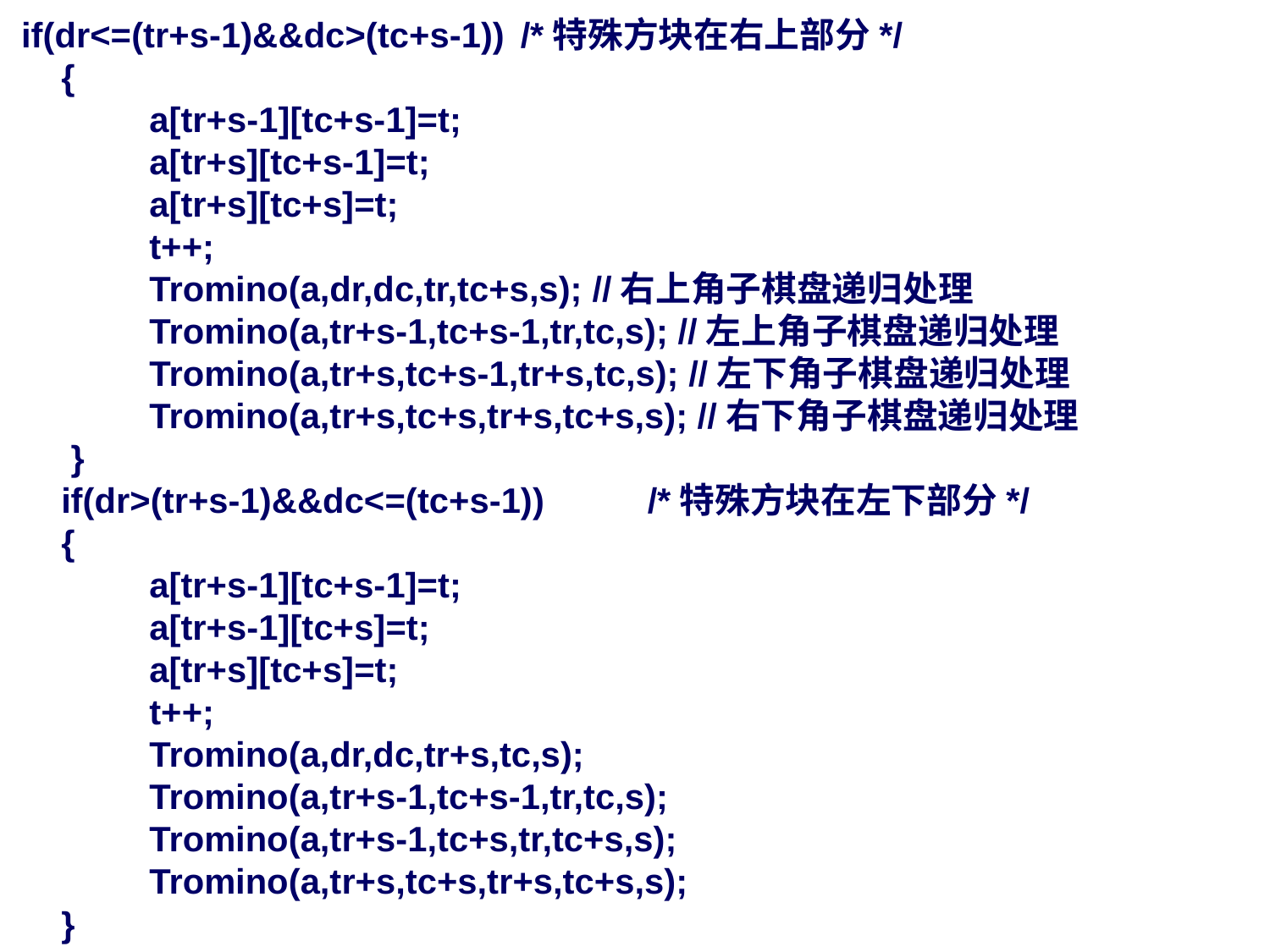

if(dr<=(tr+s-1)&&dc>(tc+s-1))	/*特殊方块在右上部分*/
     {
	 a[tr+s-1][tc+s-1]=t;
	 a[tr+s][tc+s-1]=t;
	 a[tr+s][tc+s]=t;
	 t++;
	 Tromino(a,dr,dc,tr,tc+s,s); //右上角子棋盘递归处理
	 Tromino(a,tr+s-1,tc+s-1,tr,tc,s); //左上角子棋盘递归处理
	 Tromino(a,tr+s,tc+s-1,tr+s,tc,s); //左下角子棋盘递归处理
	 Tromino(a,tr+s,tc+s,tr+s,tc+s,s); //右下角子棋盘递归处理
      }
     if(dr>(tr+s-1)&&dc<=(tc+s-1))	/*特殊方块在左下部分*/
     {
	 a[tr+s-1][tc+s-1]=t;
	 a[tr+s-1][tc+s]=t;
	 a[tr+s][tc+s]=t;
	 t++;
	 Tromino(a,dr,dc,tr+s,tc,s);
	 Tromino(a,tr+s-1,tc+s-1,tr,tc,s);
	 Tromino(a,tr+s-1,tc+s,tr,tc+s,s);
	 Tromino(a,tr+s,tc+s,tr+s,tc+s,s);
     }